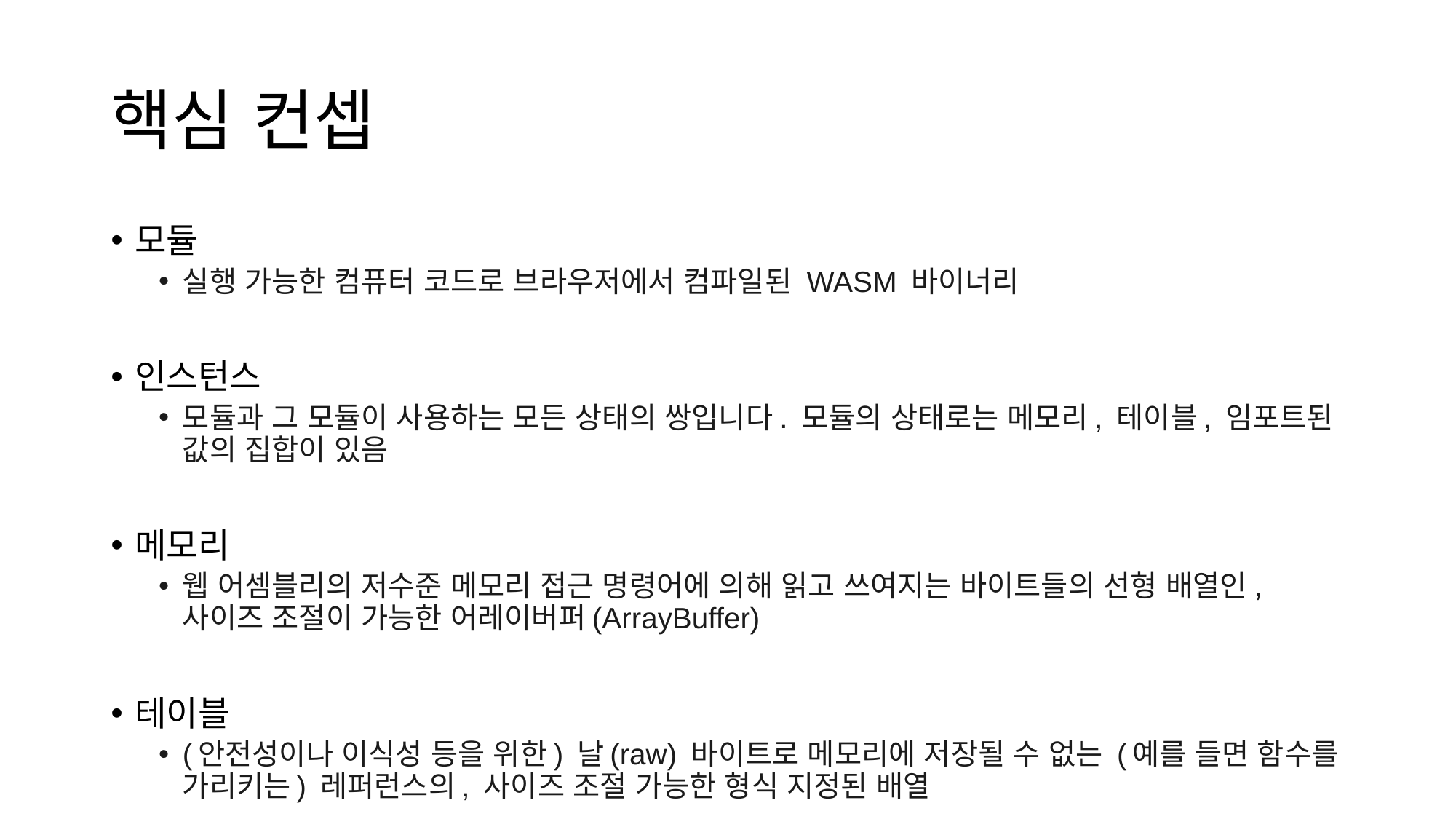

# 핵심 컨셉
모듈
실행 가능한 컴퓨터 코드로 브라우저에서 컴파일된 WASM 바이너리

인스턴스
모듈과 그 모듈이 사용하는 모든 상태의 쌍입니다. 모듈의 상태로는 메모리, 테이블, 임포트된 값의 집합이 있음

메모리
웹 어셈블리의 저수준 메모리 접근 명령어에 의해 읽고 쓰여지는 바이트들의 선형 배열인, 사이즈 조절이 가능한 어레이버퍼(ArrayBuffer)

테이블
(안전성이나 이식성 등을 위한) 날(raw) 바이트로 메모리에 저장될 수 없는 (예를 들면 함수를 가리키는) 레퍼런스의, 사이즈 조절 가능한 형식 지정된 배열